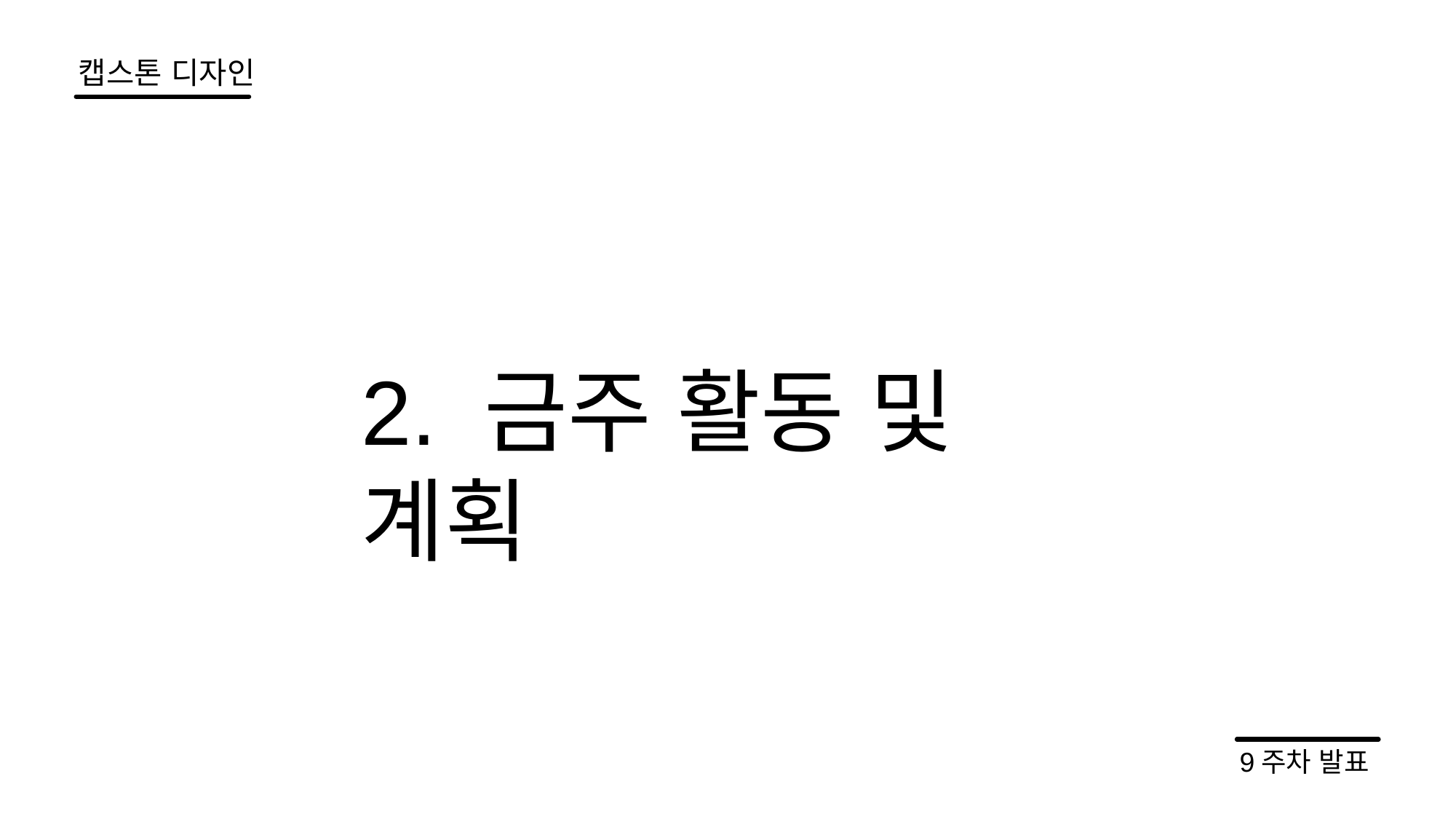

캡스톤 디자인
2. 금주 활동 및 계획
9주차 발표